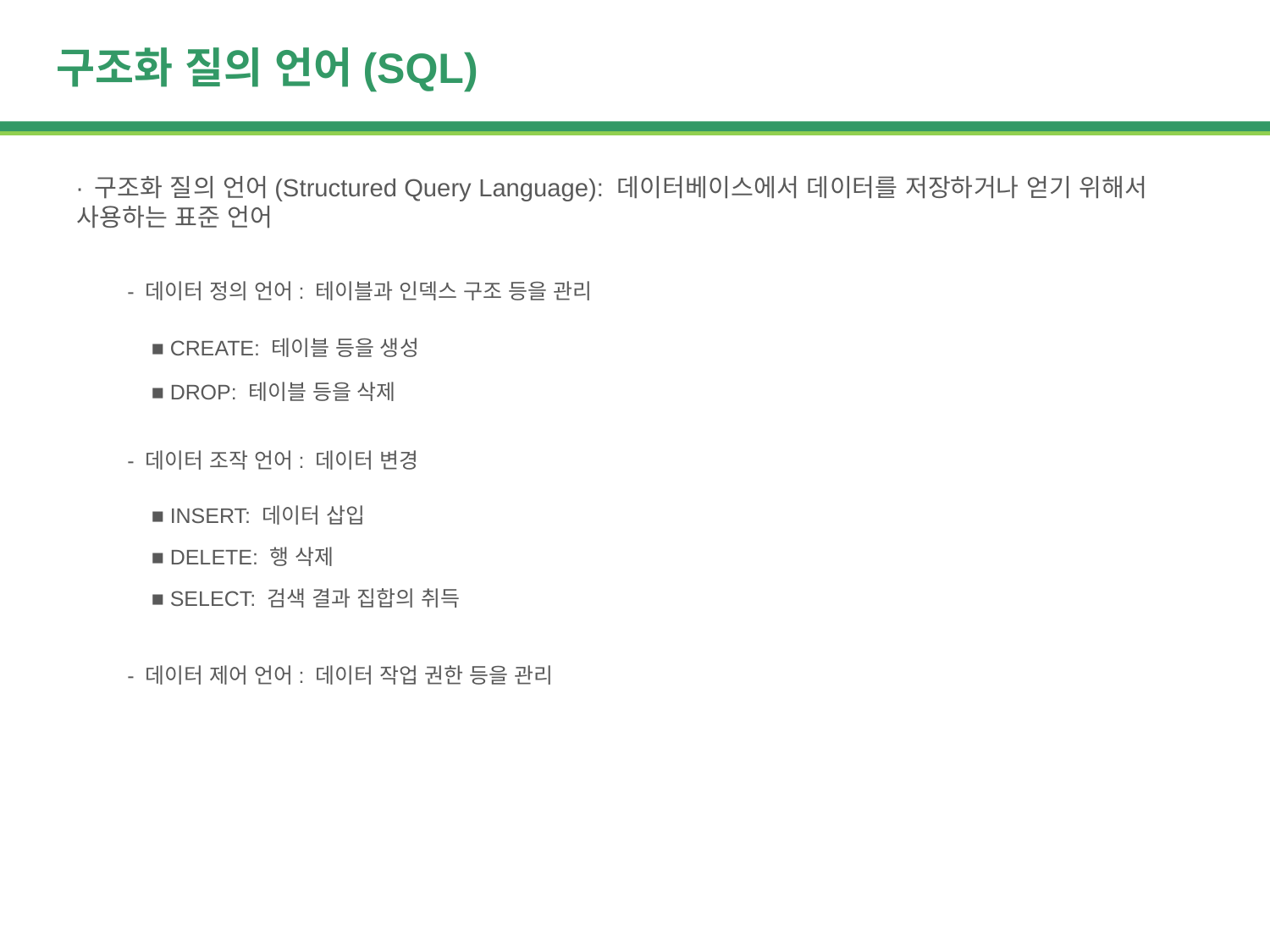

구조화 질의 언어(SQL)

∙ 구조화 질의 언어(Structured Query Language): 데이터베이스에서 데이터를 저장하거나 얻기 위해서 사용하는 표준 언어
- 데이터 정의 언어: 테이블과 인덱스 구조 등을 관리
■ CREATE: 테이블 등을 생성
■ DROP: 테이블 등을 삭제
- 데이터 조작 언어: 데이터 변경
■ INSERT: 데이터 삽입
■ DELETE: 행 삭제
■ SELECT: 검색 결과 집합의 취득
- 데이터 제어 언어: 데이터 작업 권한 등을 관리